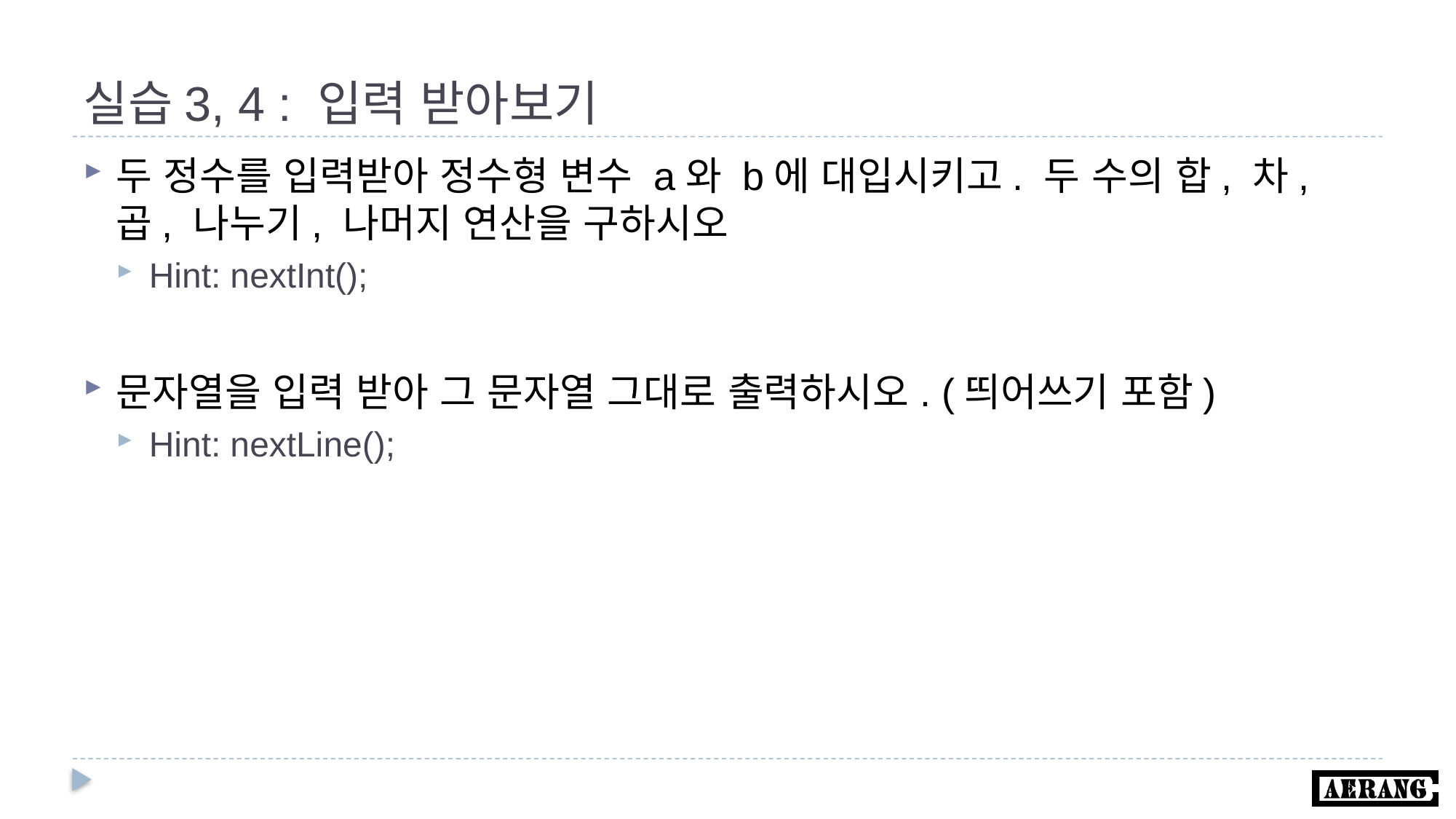

# 실습3, 4 : 입력 받아보기
두 정수를 입력받아 정수형 변수 a와 b에 대입시키고. 두 수의 합, 차, 곱, 나누기, 나머지 연산을 구하시오
Hint: nextInt();

문자열을 입력 받아 그 문자열 그대로 출력하시오. (띄어쓰기 포함)
Hint: nextLine();